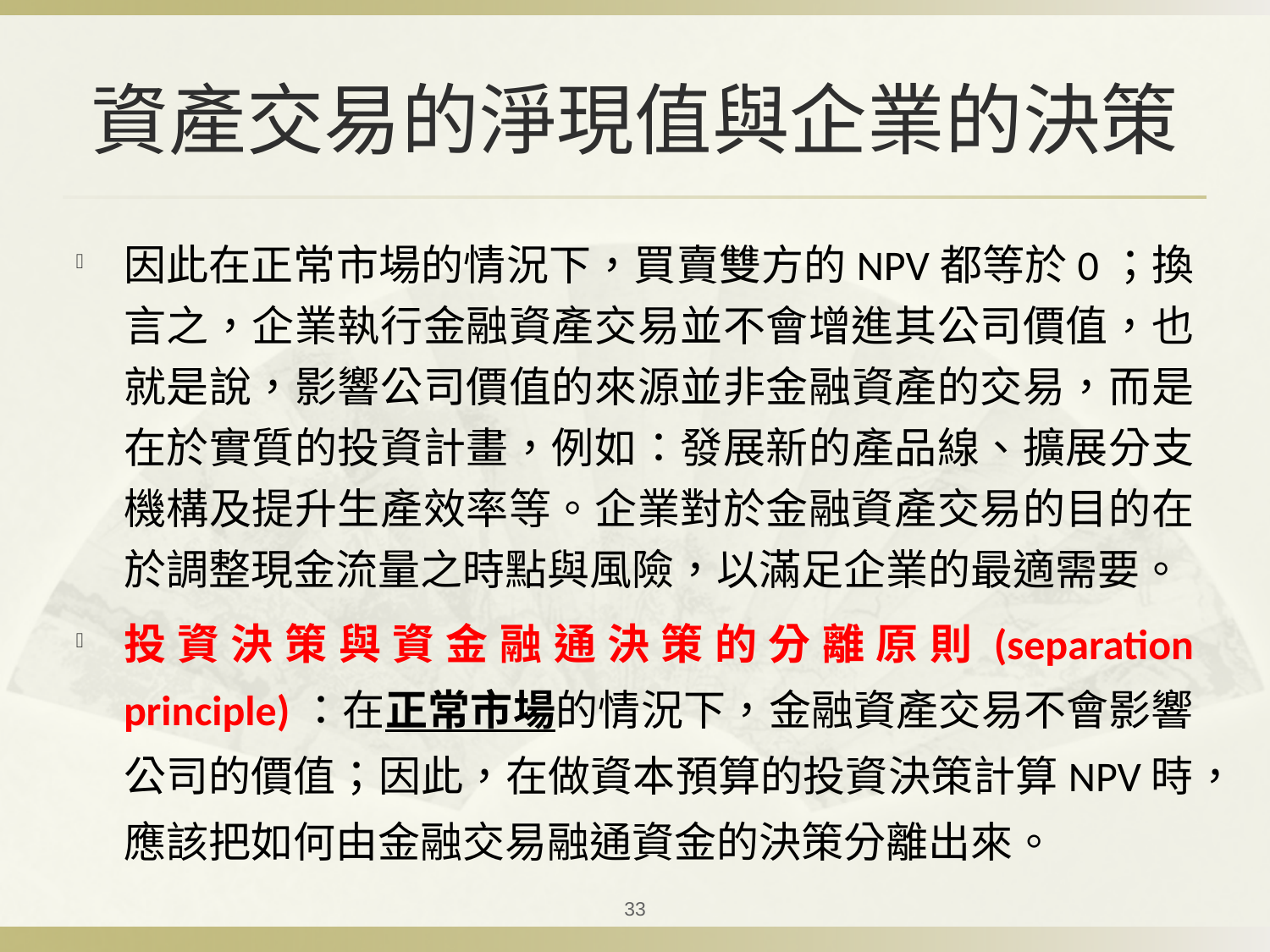

# 資產交易的淨現值與企業的決策
因此在正常市場的情況下，買賣雙方的NPV都等於0；換言之，企業執行金融資產交易並不會增進其公司價值，也就是說，影響公司價值的來源並非金融資產的交易，而是在於實質的投資計畫，例如：發展新的產品線、擴展分支機構及提升生產效率等。企業對於金融資產交易的目的在於調整現金流量之時點與風險，以滿足企業的最適需要。
投資決策與資金融通決策的分離原則(separation principle)：在正常市場的情況下，金融資產交易不會影響公司的價值；因此，在做資本預算的投資決策計算NPV時，應該把如何由金融交易融通資金的決策分離出來。
33